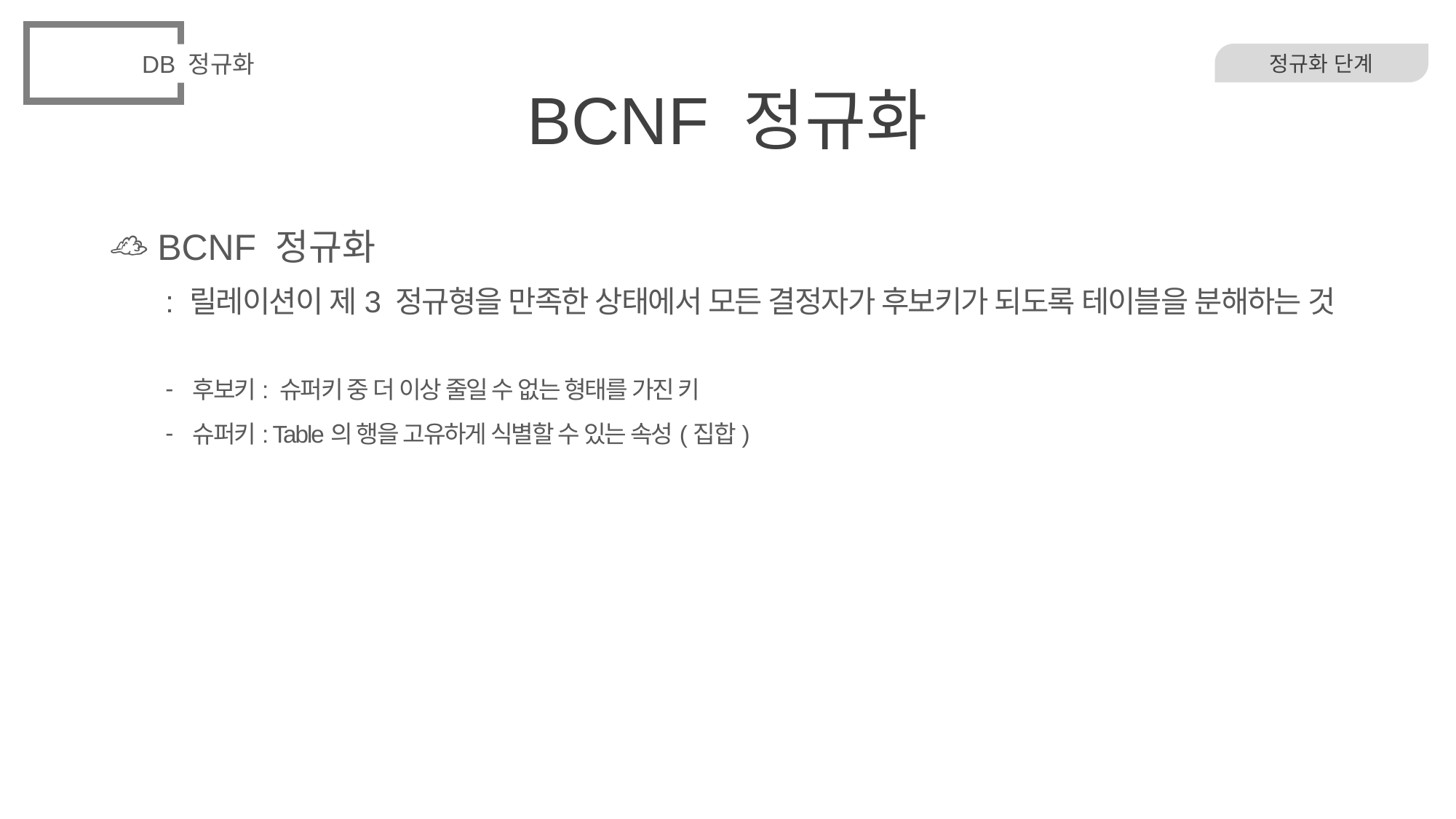

DB 정규화
# BCNF 정규화
정규화 단계
☁ BCNF 정규화
: 릴레이션이 제3 정규형을 만족한 상태에서 모든 결정자가 후보키가 되도록 테이블을 분해하는 것

후보키: 슈퍼키 중 더 이상 줄일 수 없는 형태를 가진 키
슈퍼키: Table의 행을 고유하게 식별할 수 있는 속성(집합)